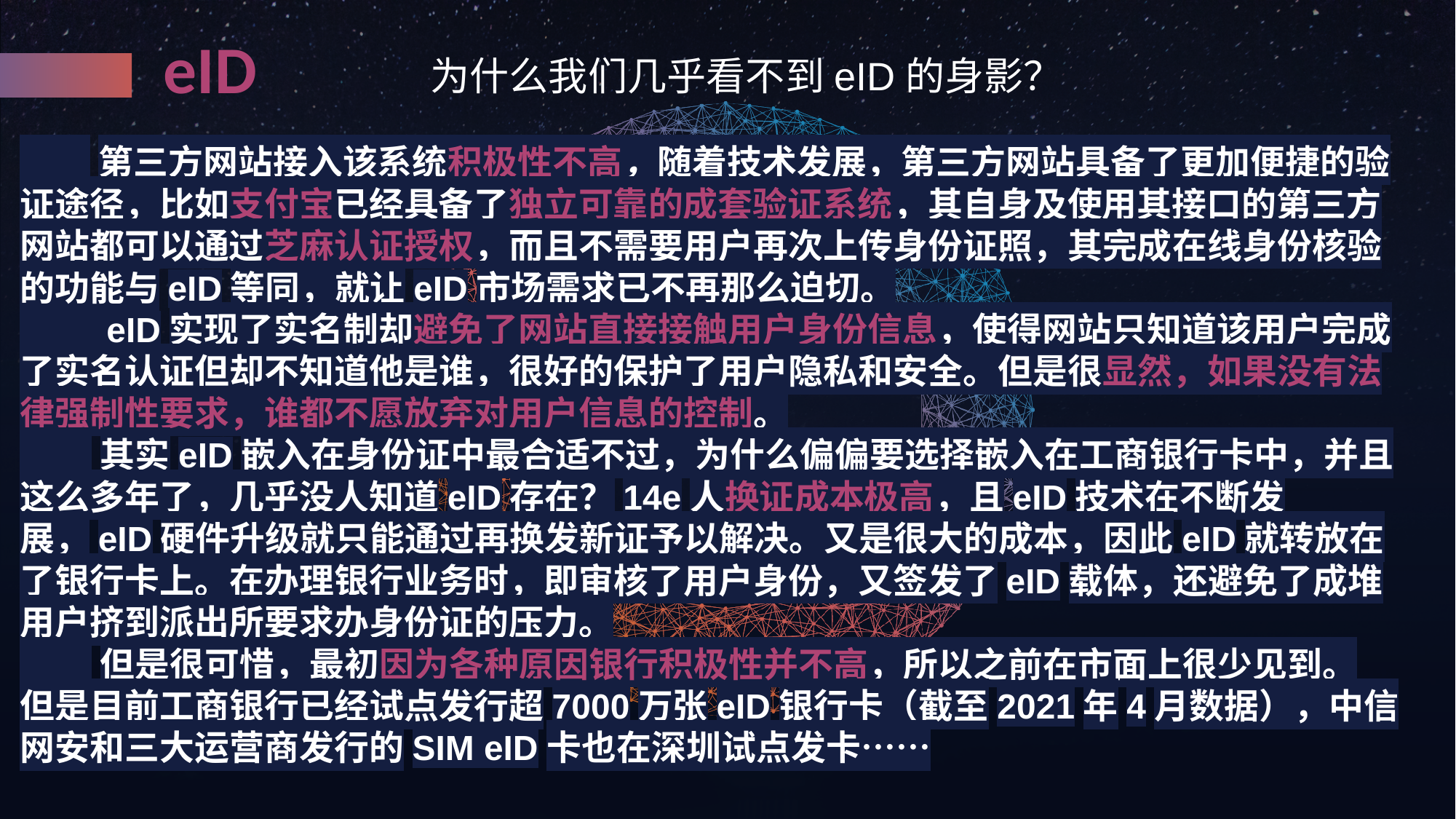

eID
为什么我们几乎看不到eID的身影？

         第三方网站接入该系统积极性不高，随着技术发展，第三方网站具备了更加便捷的验证途径，比如支付宝已经具备了独立可靠的成套验证系统，其自身及使用其接口的第三方网站都可以通过芝麻认证授权，而且不需要用户再次上传身份证照，其完成在线身份核验的功能与eID等同，就让eID市场需求已不再那么迫切。
         eID实现了实名制却避免了网站直接接触用户身份信息，使得网站只知道该用户完成了实名认证但却不知道他是谁，很好的保护了用户隐私和安全。但是很显然，如果没有法律强制性要求，谁都不愿放弃对用户信息的控制。
         其实eID嵌入在身份证中最合适不过，为什么偏偏要选择嵌入在工商银行卡中，并且这么多年了，几乎没人知道eID存在？14e人换证成本极高，且eID技术在不断发展，eID硬件升级就只能通过再换发新证予以解决。又是很大的成本，因此eID就转放在了银行卡上。在办理银行业务时，即审核了用户身份，又签发了eID载体，还避免了成堆用户挤到派出所要求办身份证的压力。
         但是很可惜，最初因为各种原因银行积极性并不高，所以之前在市面上很少见到。
但是目前工商银行已经试点发行超7000万张eID银行卡（截至2021年4月数据），中信网安和三大运营商发行的SIM eID卡也在深圳试点发卡……